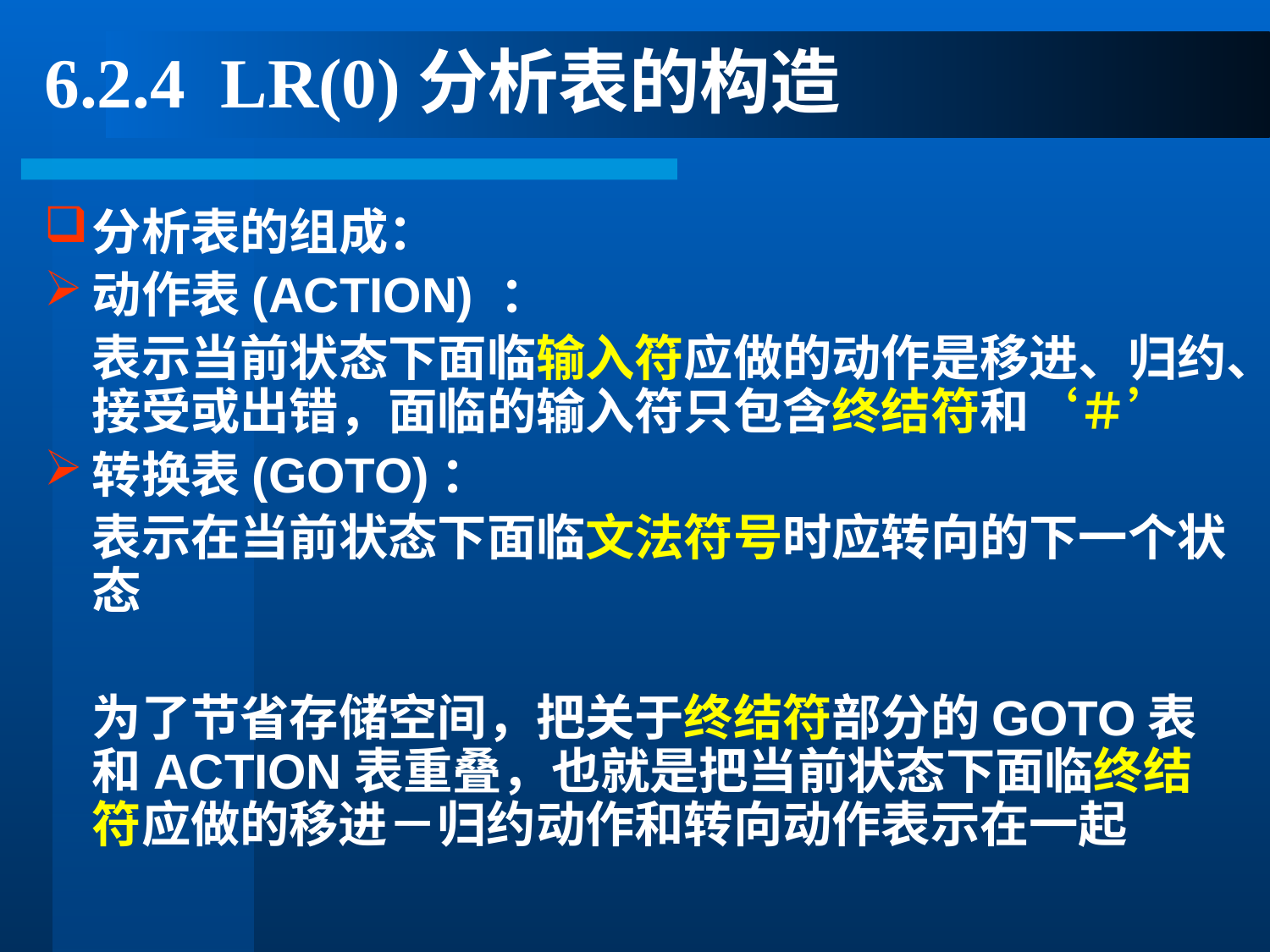

# 6.2.4  LR(0)分析表的构造
分析表的组成：
动作表(ACTION) ：
	表示当前状态下面临输入符应做的动作是移进、归约、接受或出错，面临的输入符只包含终结符和‘＃’
转换表(GOTO)：
	表示在当前状态下面临文法符号时应转向的下一个状态

	为了节省存储空间，把关于终结符部分的GOTO表和ACTION表重叠，也就是把当前状态下面临终结符应做的移进－归约动作和转向动作表示在一起